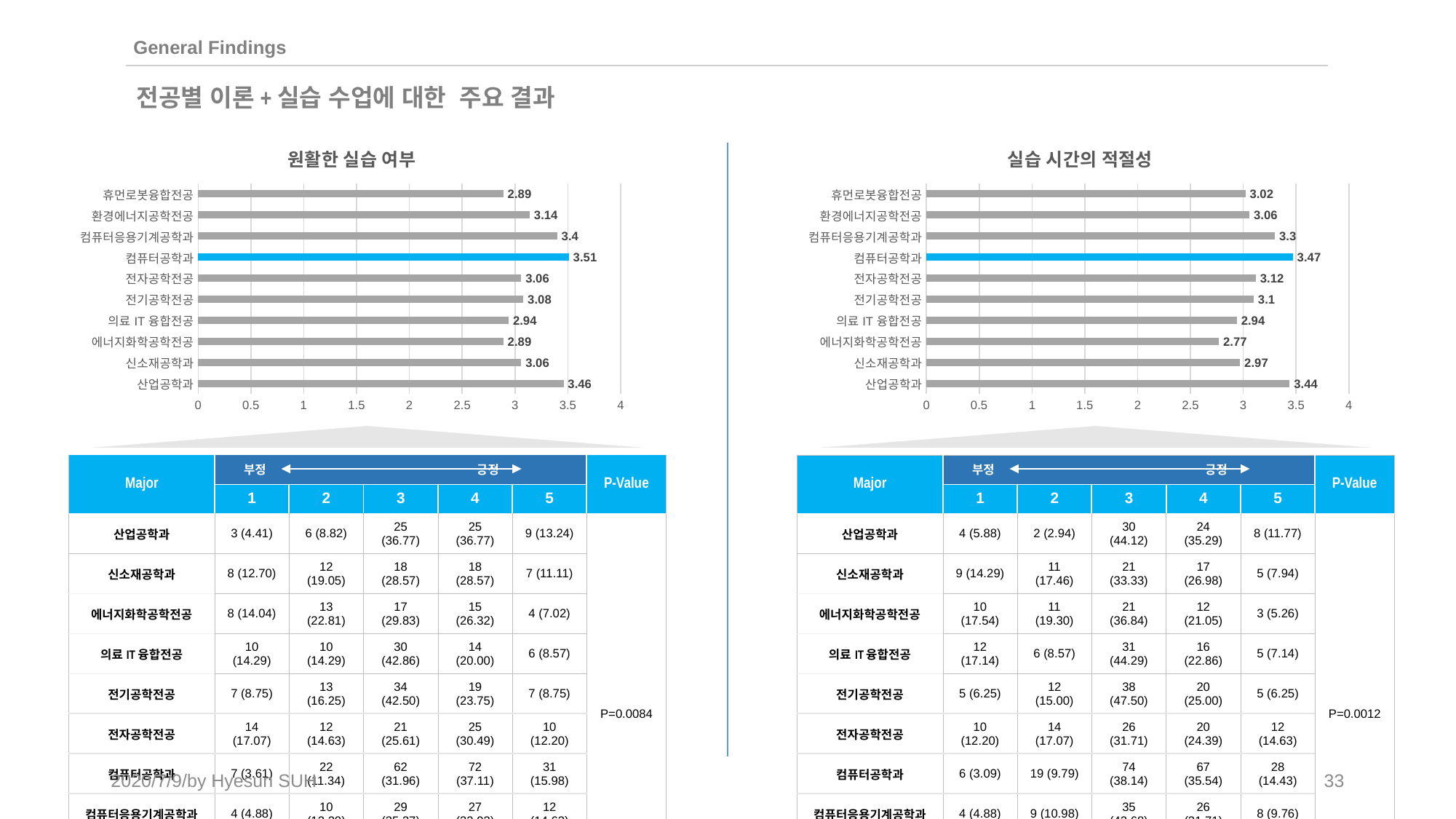

General Findings
전공별 이론+실습 수업에 대한  주요 결과

### Chart:

| Category | 원활한 실습 여부 |
|---|---|
| 산업공학과 | 3.46 |
| 신소재공학과 | 3.06 |
| 에너지화학공학전공 | 2.89 |
| 의료IT융합전공 | 2.94 |
| 전기공학전공 | 3.08 |
| 전자공학전공 | 3.06 |
| 컴퓨터공학과 | 3.51 |
| 컴퓨터응용기계공학과 | 3.4 |
| 환경에너지공학전공 | 3.14 |
| 휴먼로봇융합전공 | 2.89 |

### Chart:

| Category | 실습 시간의 적절성 |
|---|---|
| 산업공학과 | 3.44 |
| 신소재공학과 | 2.97 |
| 에너지화학공학전공 | 2.77 |
| 의료IT융합전공 | 2.94 |
| 전기공학전공 | 3.1 |
| 전자공학전공 | 3.12 |
| 컴퓨터공학과 | 3.47 |
| 컴퓨터응용기계공학과 | 3.3 |
| 환경에너지공학전공 | 3.06 |
| 휴먼로봇융합전공 | 3.02 |

| Major |  |  |  |  |  | P-Value |
| --- | --- | --- | --- | --- | --- | --- |
|  | 1 | 2 | 3 | 4 | 5 |  |
| 산업공학과 | 3 (4.41) | 6 (8.82) | 25 (36.77) | 25 (36.77) | 9 (13.24) | P=0.0084 |
| 신소재공학과 | 8 (12.70) | 12 (19.05) | 18 (28.57) | 18 (28.57) | 7 (11.11) |  |
| 에너지화학공학전공 | 8 (14.04) | 13 (22.81) | 17 (29.83) | 15 (26.32) | 4 (7.02) |  |
| 의료IT융합전공 | 10 (14.29) | 10 (14.29) | 30 (42.86) | 14 (20.00) | 6 (8.57) |  |
| 전기공학전공 | 7 (8.75) | 13 (16.25) | 34 (42.50) | 19 (23.75) | 7 (8.75) |  |
| 전자공학전공 | 14 (17.07) | 12 (14.63) | 21 (25.61) | 25 (30.49) | 10 (12.20) |  |
| 컴퓨터공학과 | 7 (3.61) | 22 (11.34) | 62 (31.96) | 72 (37.11) | 31 (15.98) |  |
| 컴퓨터응용기계공학과 | 4 (4.88) | 10 (12.20) | 29 (35.37) | 27 (32.93) | 12 (14.63) |  |
| 환경에너지공학전공 | 8 (12.12) | 6 (9.09) | 30 (45.46) | 13 (19.70) | 9 (13.64) |  |
| 휴먼로봇융합전공 | 9 (14.06) | 13 (20.31) | 21 (32.81) | 18 (28.13) | 3 (4.69) |  |
| Major |  |  |  |  |  | P-Value |
| --- | --- | --- | --- | --- | --- | --- |
|  | 1 | 2 | 3 | 4 | 5 |  |
| 산업공학과 | 4 (5.88) | 2 (2.94) | 30 (44.12) | 24 (35.29) | 8 (11.77) | P=0.0012 |
| 신소재공학과 | 9 (14.29) | 11 (17.46) | 21 (33.33) | 17 (26.98) | 5 (7.94) |  |
| 에너지화학공학전공 | 10 (17.54) | 11 (19.30) | 21 (36.84) | 12 (21.05) | 3 (5.26) |  |
| 의료IT융합전공 | 12 (17.14) | 6 (8.57) | 31 (44.29) | 16 (22.86) | 5 (7.14) |  |
| 전기공학전공 | 5 (6.25) | 12 (15.00) | 38 (47.50) | 20 (25.00) | 5 (6.25) |  |
| 전자공학전공 | 10 (12.20) | 14 (17.07) | 26 (31.71) | 20 (24.39) | 12 (14.63) |  |
| 컴퓨터공학과 | 6 (3.09) | 19 (9.79) | 74 (38.14) | 67 (35.54) | 28 (14.43) |  |
| 컴퓨터응용기계공학과 | 4 (4.88) | 9 (10.98) | 35 (42.68) | 26 (31.71) | 8 (9.76) |  |
| 환경에너지공학전공 | 7 (10.61) | 10 (15.15) | 28 (42.42) | 14 (21.21) | 7 (10.61) |  |
| 휴먼로봇융합전공 | 4 (6.25) | 14 (21.88) | 24 (37.50) | 21 (32.81) | 1 (1.56) |  |
부정                                                             긍정
부정                                                             긍정
2020/7/9/by Hyesun SUH
33